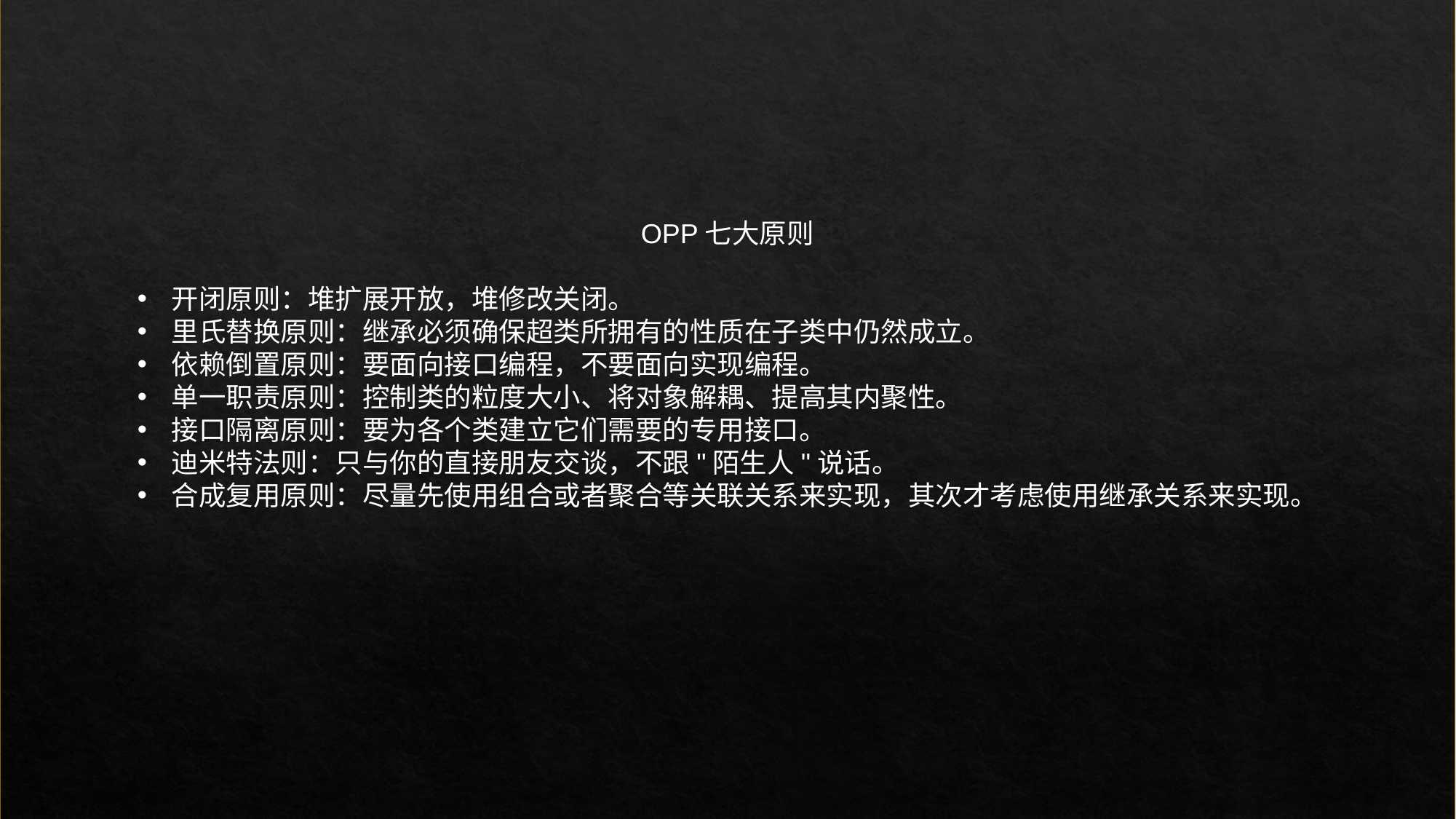

OPP七大原则

开闭原则：堆扩展开放，堆修改关闭。
里氏替换原则：继承必须确保超类所拥有的性质在子类中仍然成立。
依赖倒置原则：要面向接口编程，不要面向实现编程。
单一职责原则：控制类的粒度大小、将对象解耦、提高其内聚性。
接口隔离原则：要为各个类建立它们需要的专用接口。
迪米特法则：只与你的直接朋友交谈，不跟"陌生人"说话。
合成复用原则：尽量先使用组合或者聚合等关联关系来实现，其次才考虑使用继承关系来实现。